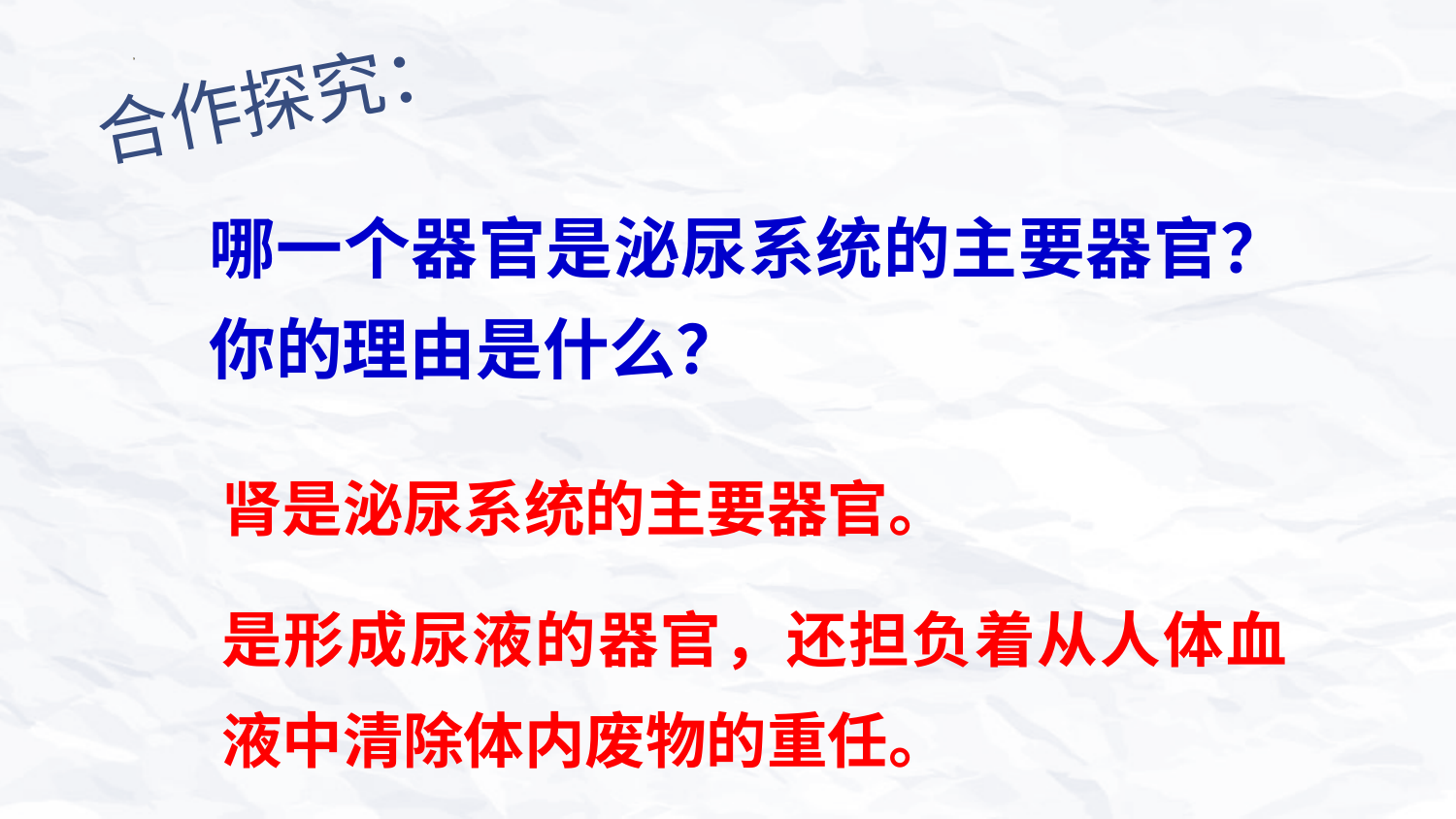

合作探究：
哪一个器官是泌尿系统的主要器官？你的理由是什么？
肾是泌尿系统的主要器官。
是形成尿液的器官，还担负着从人体血液中清除体内废物的重任。